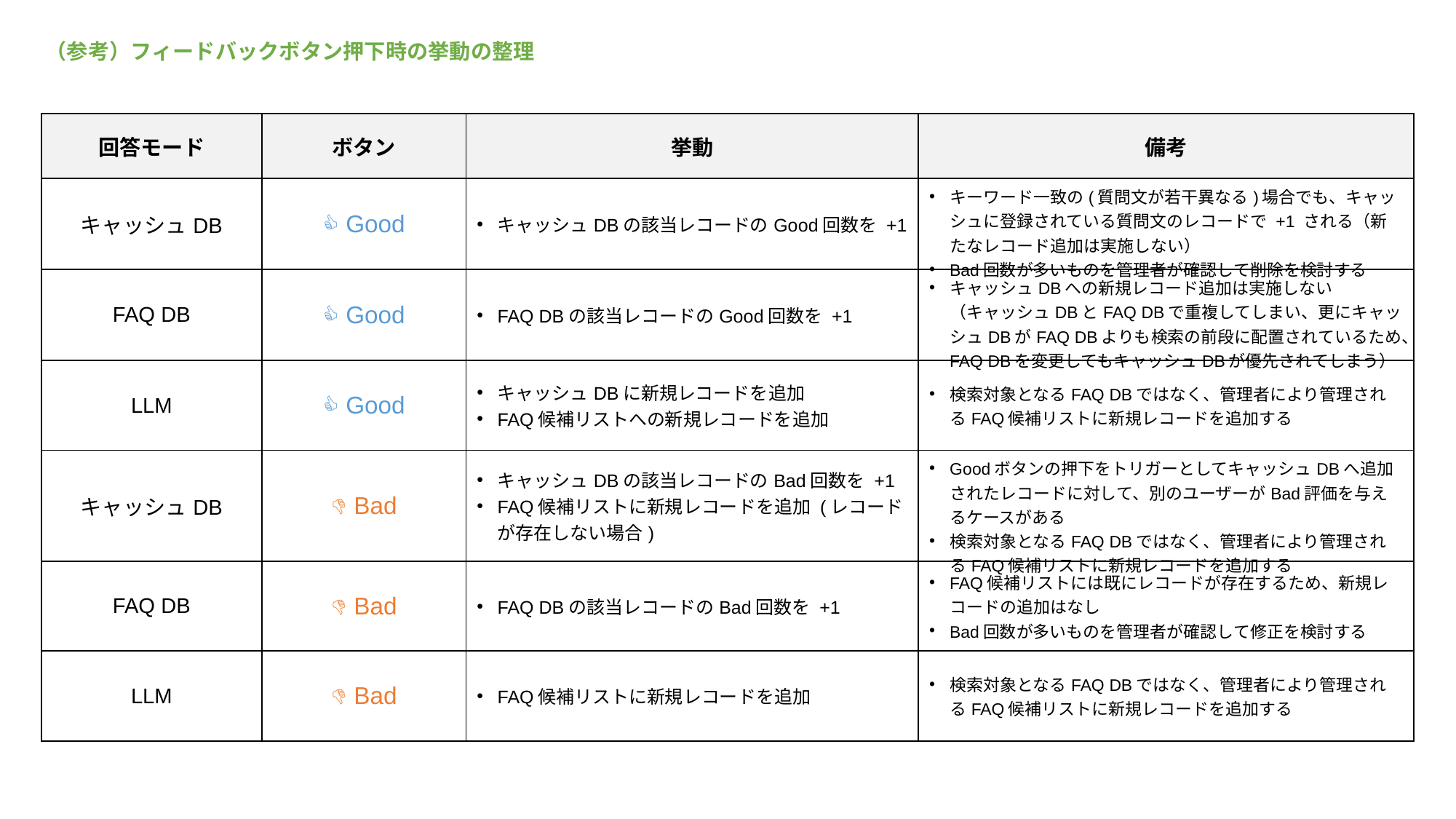

（参考）フィードバックボタン押下時の挙動の整理
| 回答モード | ボタン | 挙動 | 備考 |
| --- | --- | --- | --- |
| キャッシュDB | 👍 Good | キャッシュDBの該当レコードのGood回数を +1 | キーワード一致の(質問文が若干異なる)場合でも、キャッシュに登録されている質問文のレコードで +1 される（新たなレコード追加は実施しない） Bad回数が多いものを管理者が確認して削除を検討する |
| FAQ DB | 👍 Good | FAQ DBの該当レコードのGood回数を +1 | キャッシュDBへの新規レコード追加は実施しない （キャッシュDBとFAQ DBで重複してしまい、更にキャッシュDBがFAQ DBよりも検索の前段に配置されているため、FAQ DBを変更してもキャッシュDBが優先されてしまう） |
| LLM | 👍 Good | キャッシュDBに新規レコードを追加 FAQ候補リストへの新規レコードを追加 | 検索対象となるFAQ DBではなく、管理者により管理されるFAQ候補リストに新規レコードを追加する |
| キャッシュDB | 👎 Bad | キャッシュDBの該当レコードのBad回数を +1 FAQ候補リストに新規レコードを追加 (レコードが存在しない場合) | Goodボタンの押下をトリガーとしてキャッシュDBへ追加されたレコードに対して、別のユーザーがBad評価を与えるケースがある 検索対象となるFAQ DBではなく、管理者により管理されるFAQ候補リストに新規レコードを追加する |
| FAQ DB | 👎 Bad | FAQ DBの該当レコードのBad回数を +1 | FAQ候補リストには既にレコードが存在するため、新規レコードの追加はなし Bad回数が多いものを管理者が確認して修正を検討する |
| LLM | 👎 Bad | FAQ候補リストに新規レコードを追加 | 検索対象となるFAQ DBではなく、管理者により管理されるFAQ候補リストに新規レコードを追加する |